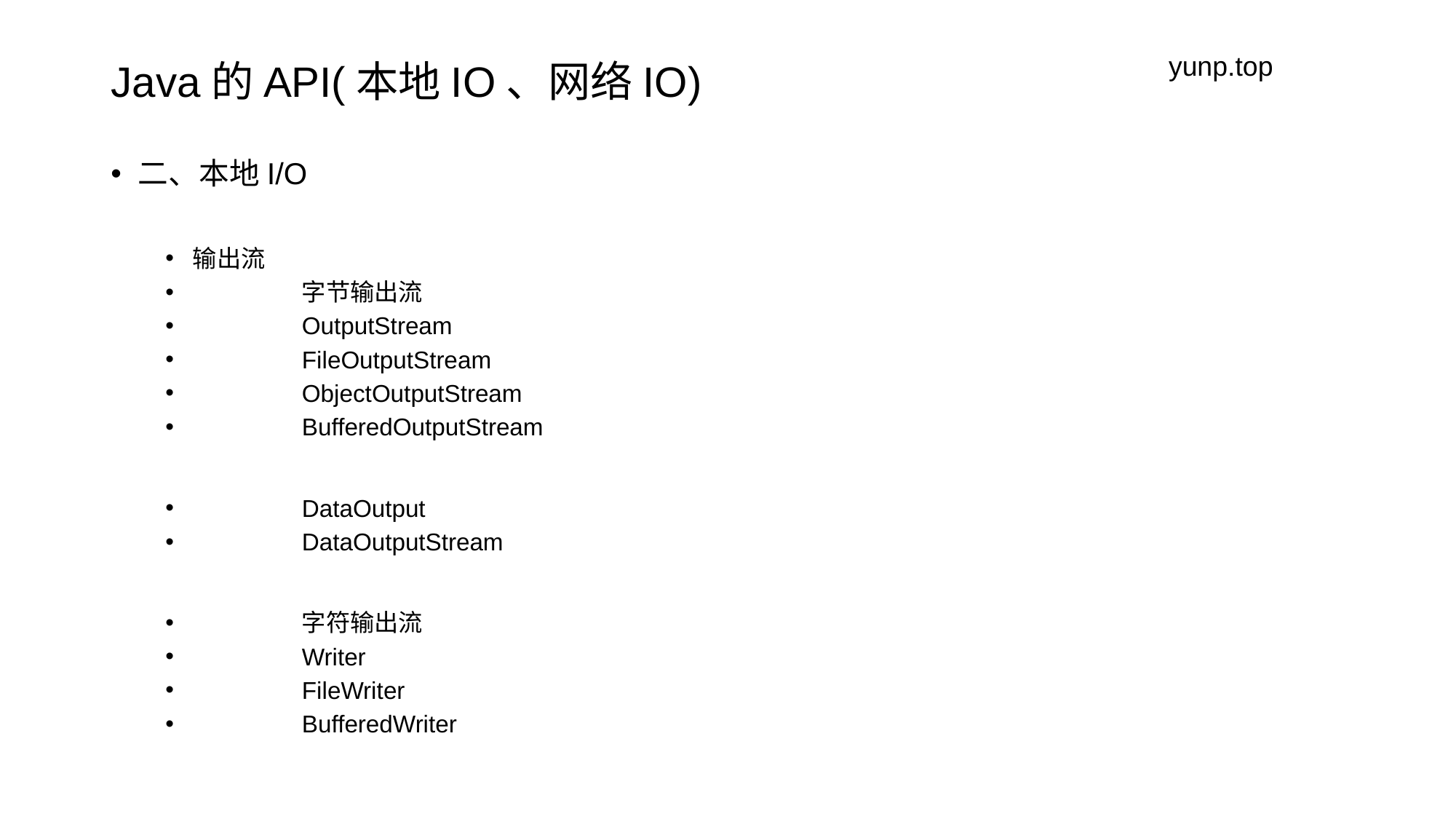

# Java的API(本地IO、网络IO)
yunp.top
二、本地I/O

输出流
	字节输出流
	OutputStream
	FileOutputStream
	ObjectOutputStream
	BufferedOutputStream

	DataOutput
	DataOutputStream

	字符输出流
	Writer
	FileWriter
	BufferedWriter